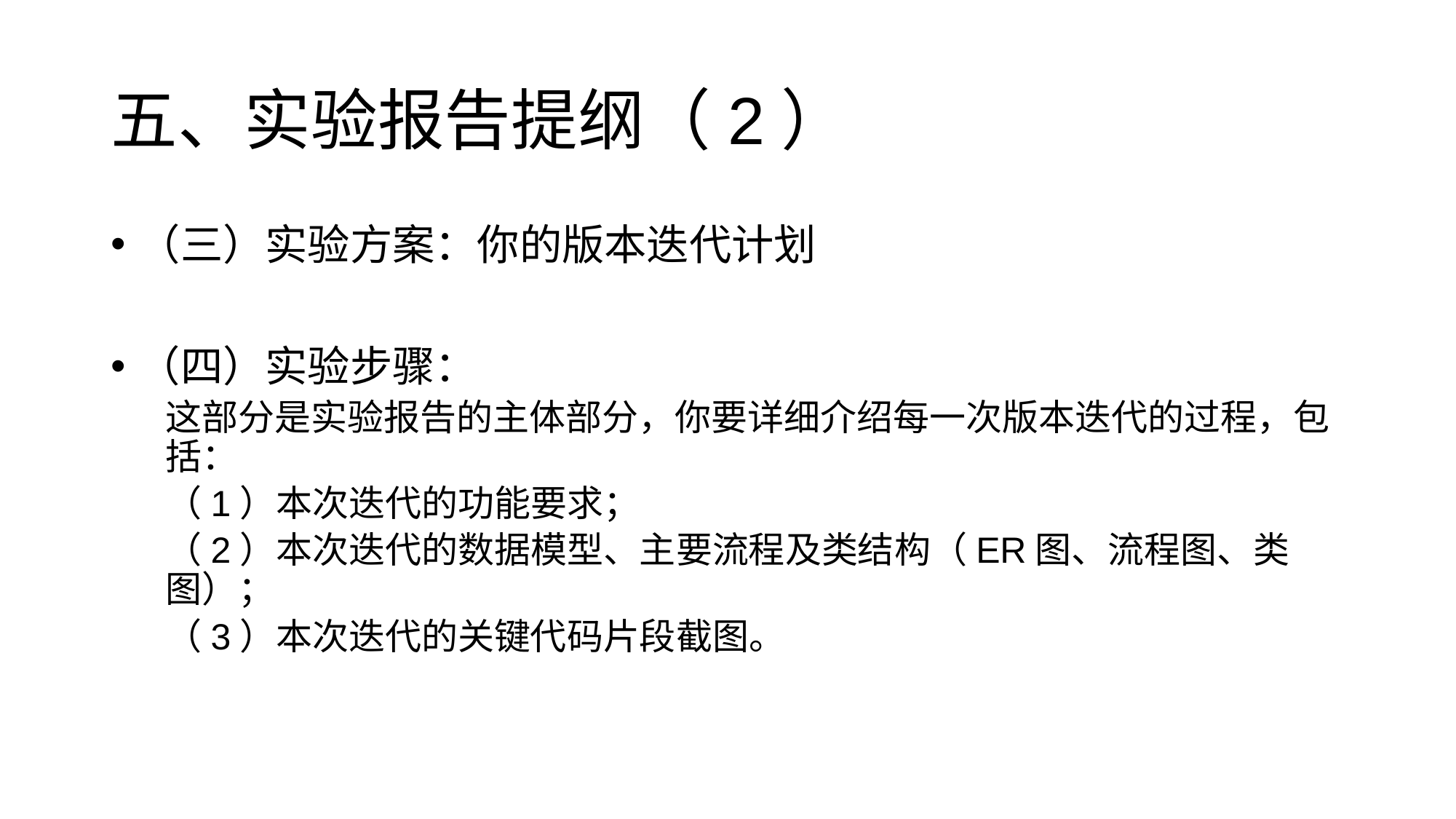

# 五、实验报告提纲（2）
（三）实验方案：你的版本迭代计划

（四）实验步骤：
这部分是实验报告的主体部分，你要详细介绍每一次版本迭代的过程，包括：
（1）本次迭代的功能要求；
（2）本次迭代的数据模型、主要流程及类结构（ER图、流程图、类图）；
（3）本次迭代的关键代码片段截图。